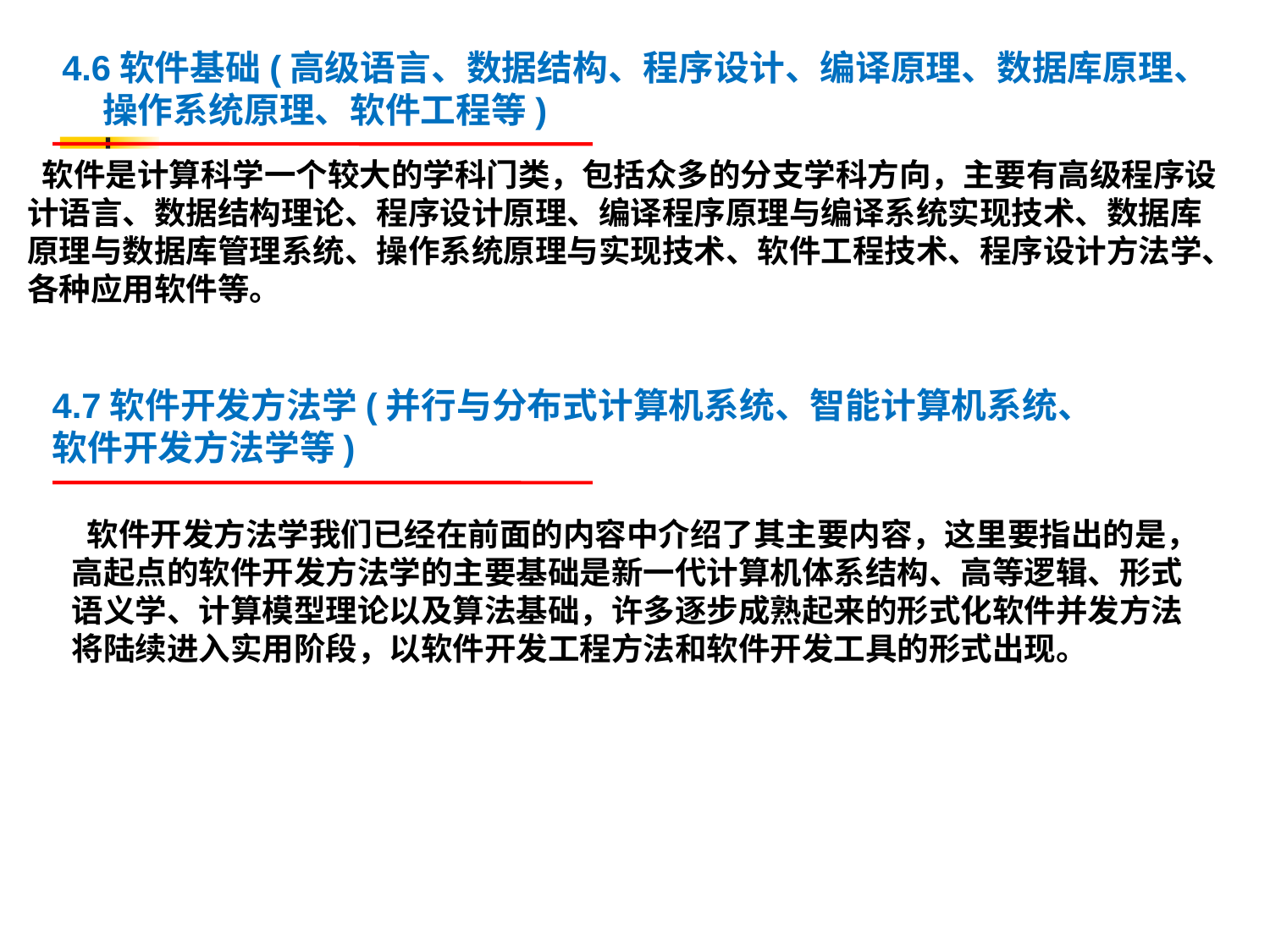

4.6软件基础(高级语言、数据结构、程序设计、编译原理、数据库原理、
    操作系统原理、软件工程等)

 软件是计算科学一个较大的学科门类，包括众多的分支学科方向，主要有高级程序设计语言、数据结构理论、程序设计原理、编译程序原理与编译系统实现技术、数据库原理与数据库管理系统、操作系统原理与实现技术、软件工程技术、程序设计方法学、各种应用软件等。
4.7软件开发方法学(并行与分布式计算机系统、智能计算机系统、
软件开发方法学等)

 软件开发方法学我们已经在前面的内容中介绍了其主要内容，这里要指出的是，高起点的软件开发方法学的主要基础是新一代计算机体系结构、高等逻辑、形式语义学、计算模型理论以及算法基础，许多逐步成熟起来的形式化软件并发方法将陆续进入实用阶段，以软件开发工程方法和软件开发工具的形式出现。